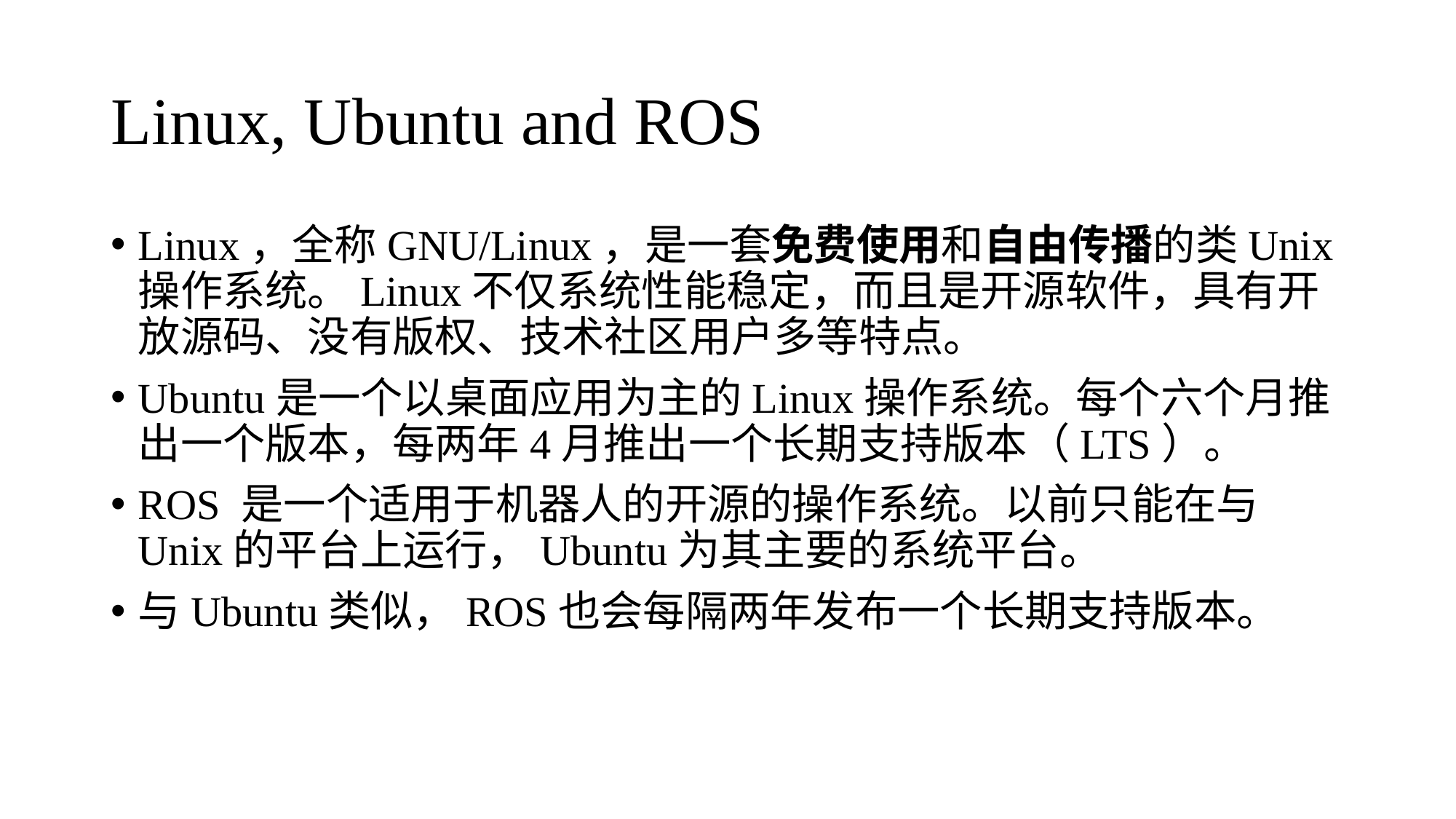

# Linux, Ubuntu and ROS
Linux，全称GNU/Linux，是一套免费使用和自由传播的类Unix操作系统。Linux不仅系统性能稳定，而且是开源软件，具有开放源码、没有版权、技术社区用户多等特点。
Ubuntu是一个以桌面应用为主的Linux操作系统。每个六个月推出一个版本，每两年4月推出一个长期支持版本（LTS）。
ROS 是一个适用于机器人的开源的操作系统。以前只能在与Unix的平台上运行，Ubuntu为其主要的系统平台。
与Ubuntu类似，ROS也会每隔两年发布一个长期支持版本。